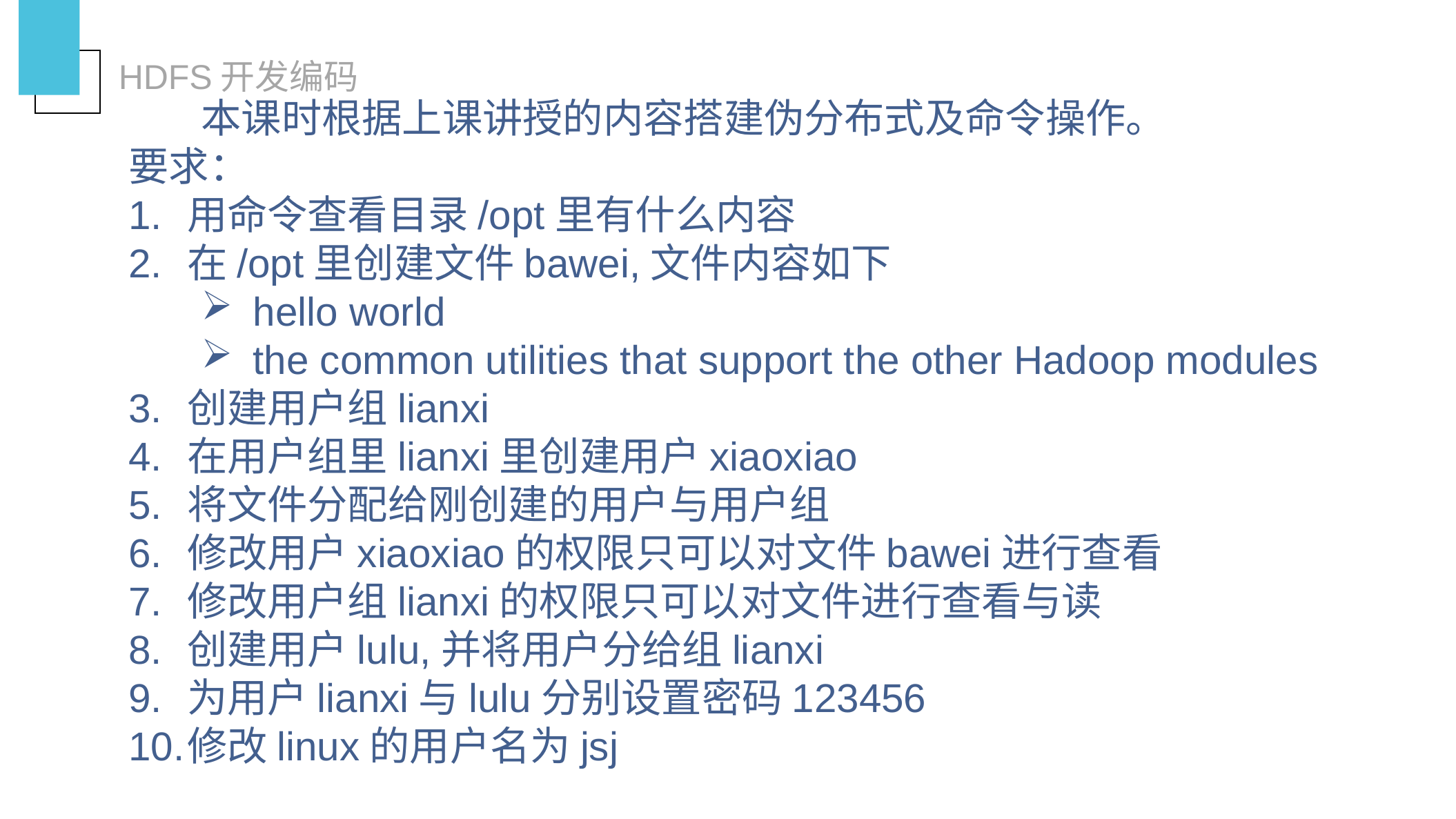

HDFS开发编码
       本课时根据上课讲授的内容搭建伪分布式及命令操作。
要求：
用命令查看目录/opt里有什么内容
在/opt里创建文件bawei,文件内容如下
hello world
the common utilities that support the other Hadoop modules
创建用户组lianxi
在用户组里lianxi里创建用户xiaoxiao
将文件分配给刚创建的用户与用户组
修改用户xiaoxiao的权限只可以对文件bawei进行查看
修改用户组lianxi的权限只可以对文件进行查看与读
创建用户lulu,并将用户分给组lianxi
为用户lianxi与lulu分别设置密码123456
修改linux的用户名为jsj